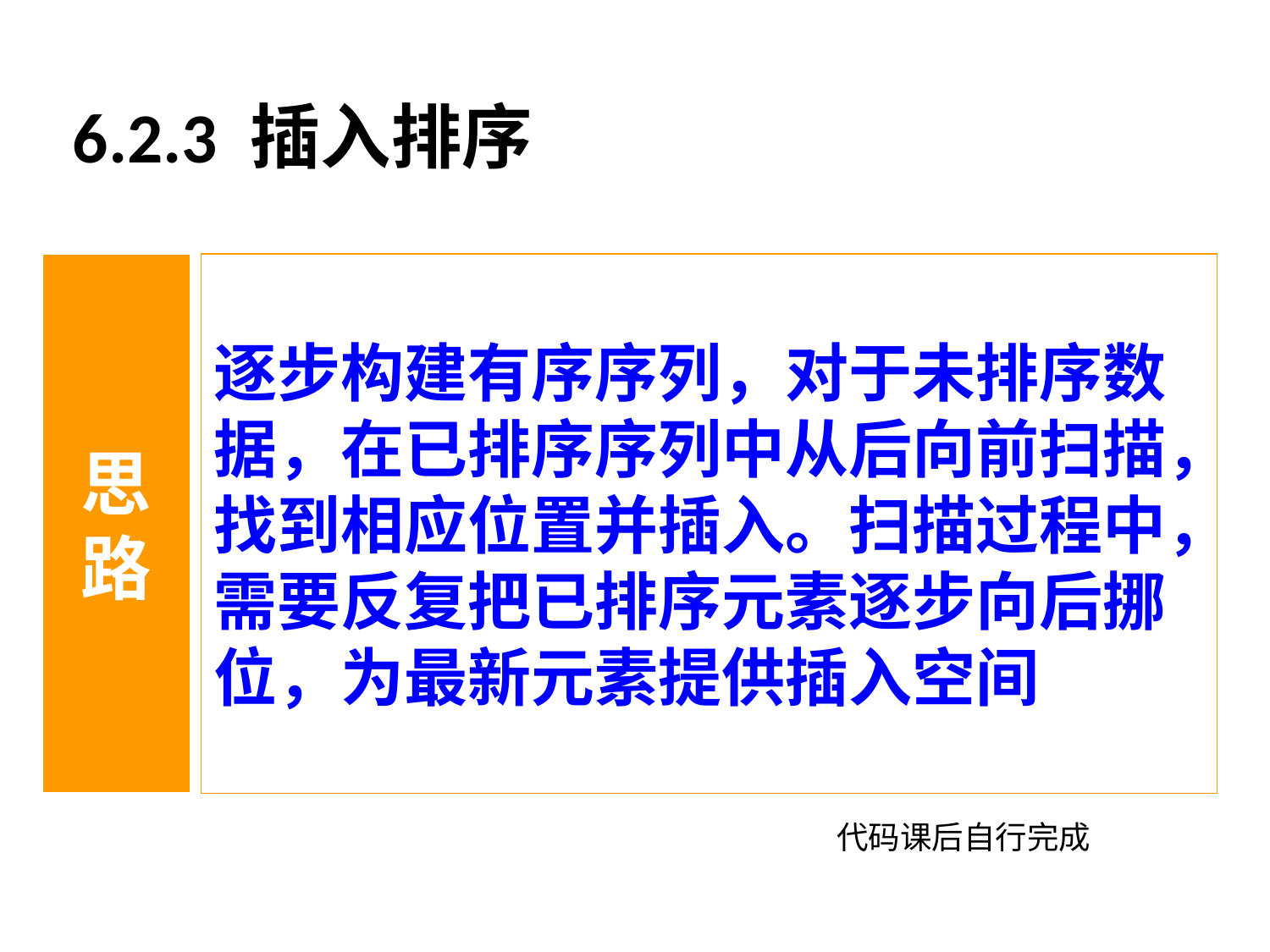

# 6.2.3 插入排序
思
路
逐步构建有序序列，对于未排序数据，在已排序序列中从后向前扫描，找到相应位置并插入。扫描过程中，需要反复把已排序元素逐步向后挪位，为最新元素提供插入空间
代码课后自行完成